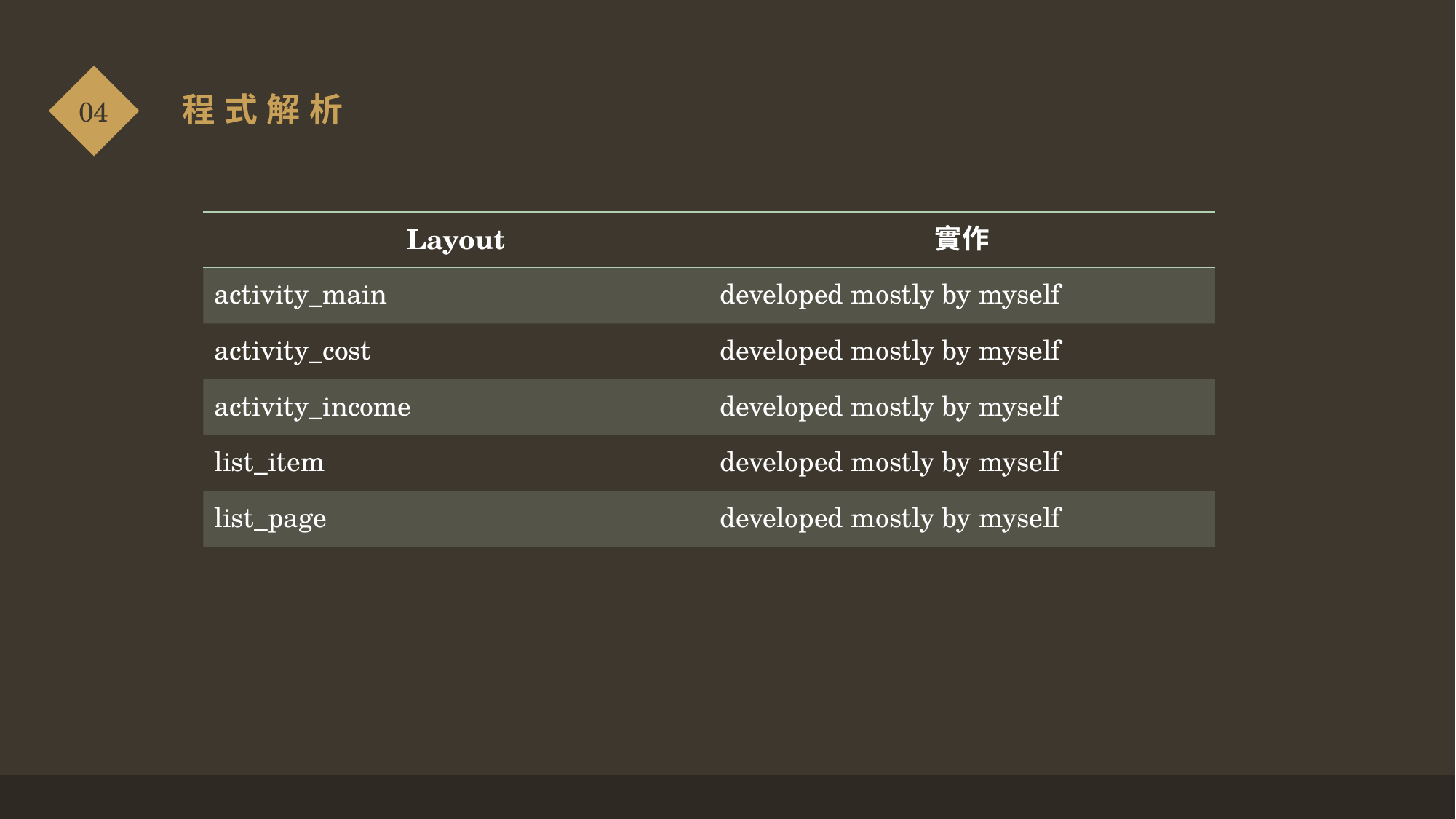

04
程式解析
| Layout | 實作 |
| --- | --- |
| activity\_main | developed mostly by myself |
| activity\_cost | developed mostly by myself |
| activity\_income | developed mostly by myself |
| list\_item | developed mostly by myself |
| list\_page | developed mostly by myself |